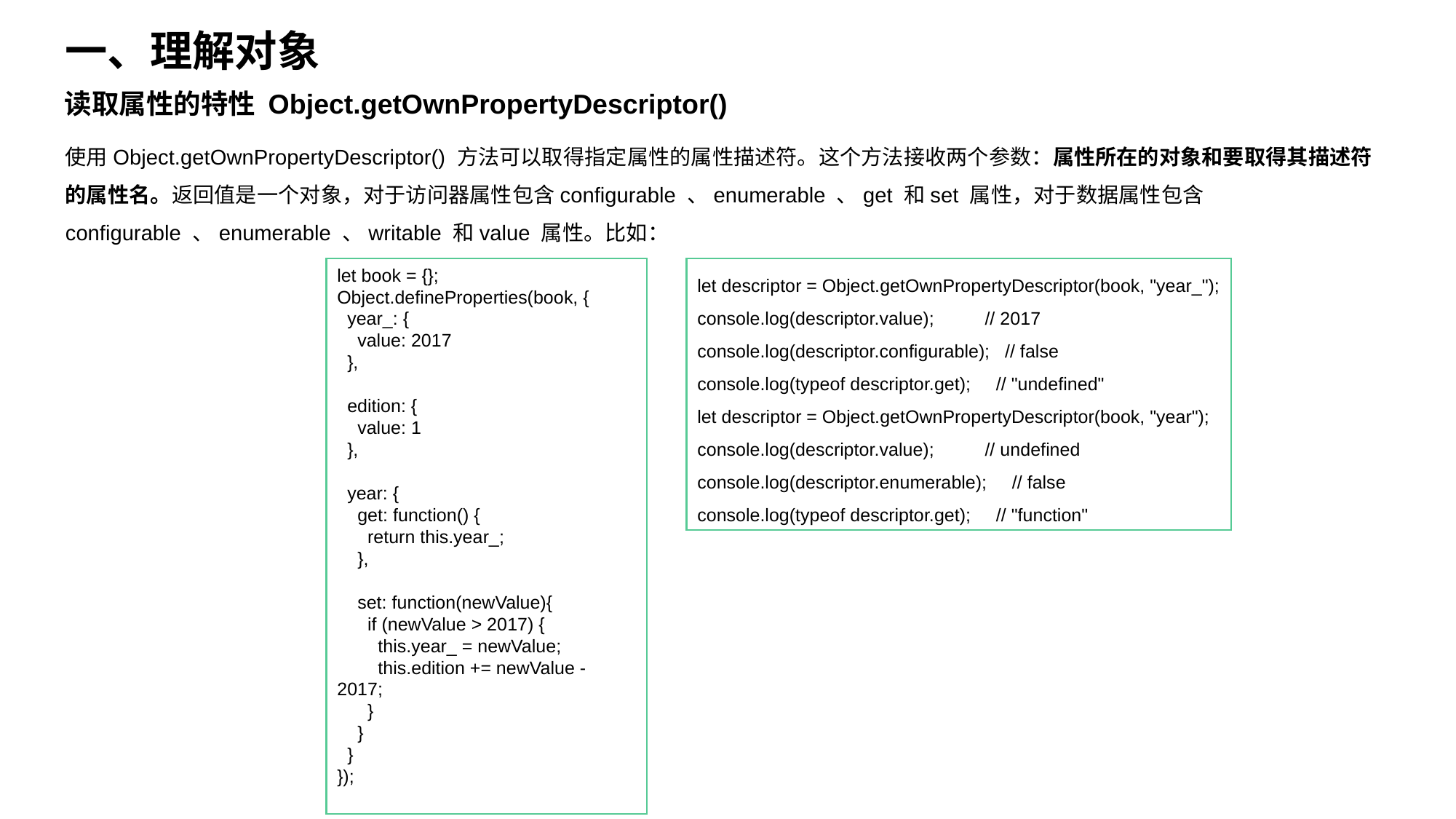

一、理解对象
读取属性的特性 Object.getOwnPropertyDescriptor()
使用Object.getOwnPropertyDescriptor() 方法可以取得指定属性的属性描述符。这个方法接收两个参数：属性所在的对象和要取得其描述符的属性名。返回值是一个对象，对于访问器属性包含configurable 、enumerable 、get 和set 属性，对于数据属性包含configurable 、enumerable 、writable 和value 属性。比如：
let book = {};
Object.defineProperties(book, {
  year_: {
    value: 2017
  },

  edition: {
    value: 1
  },

  year: {
    get: function() {
      return this.year_;
    },

    set: function(newValue){
      if (newValue > 2017) {
        this.year_ = newValue;
        this.edition += newValue - 2017;
      }
    }
  }
});

let descriptor = Object.getOwnPropertyDescriptor(book, "year_");
console.log(descriptor.value);          // 2017
console.log(descriptor.configurable);   // false
console.log(typeof descriptor.get);     // "undefined"
let descriptor = Object.getOwnPropertyDescriptor(book, "year");
console.log(descriptor.value);          // undefined
console.log(descriptor.enumerable);     // false
console.log(typeof descriptor.get);     // "function"